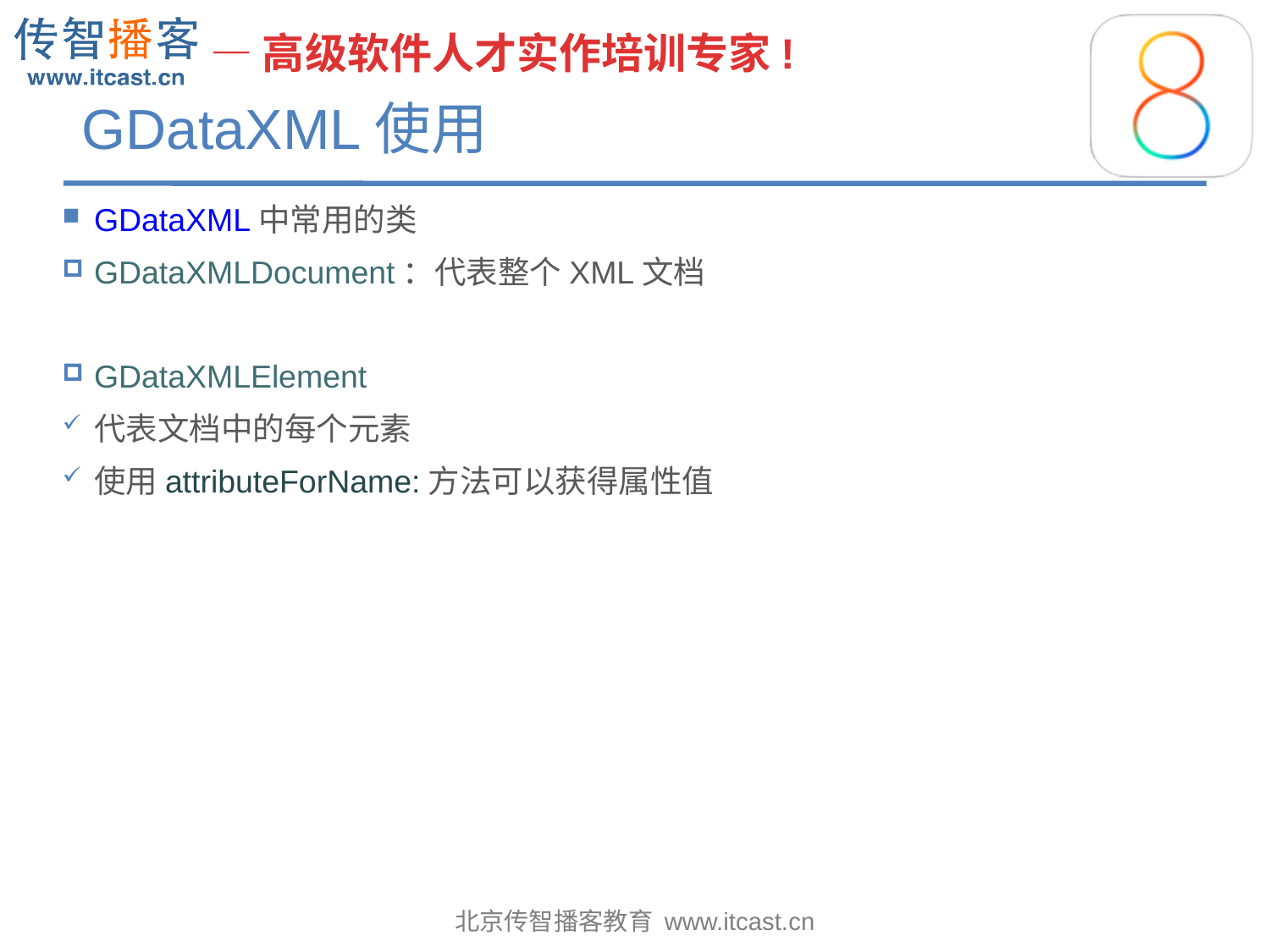

# GDataXML使用
GDataXML中常用的类
GDataXMLDocument：代表整个XML文档

GDataXMLElement
代表文档中的每个元素
使用attributeForName:方法可以获得属性值